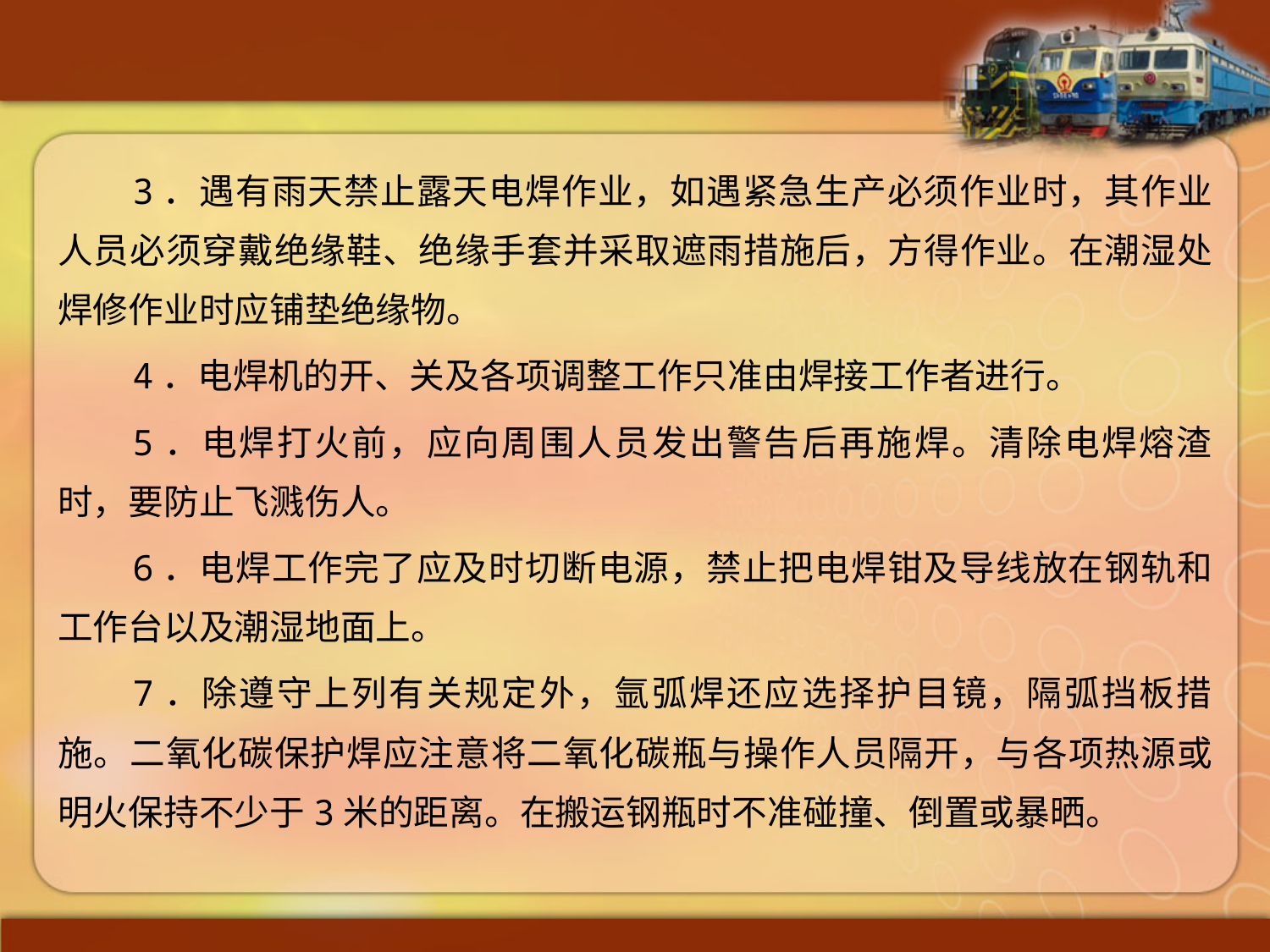

#
3．遇有雨天禁止露天电焊作业，如遇紧急生产必须作业时，其作业人员必须穿戴绝缘鞋、绝缘手套并采取遮雨措施后，方得作业。在潮湿处焊修作业时应铺垫绝缘物。
4．电焊机的开、关及各项调整工作只准由焊接工作者进行。
5．电焊打火前，应向周围人员发出警告后再施焊。清除电焊熔渣时，要防止飞溅伤人。
6．电焊工作完了应及时切断电源，禁止把电焊钳及导线放在钢轨和工作台以及潮湿地面上。
7．除遵守上列有关规定外，氩弧焊还应选择护目镜，隔弧挡板措施。二氧化碳保护焊应注意将二氧化碳瓶与操作人员隔开，与各项热源或明火保持不少于3米的距离。在搬运钢瓶时不准碰撞、倒置或暴晒。